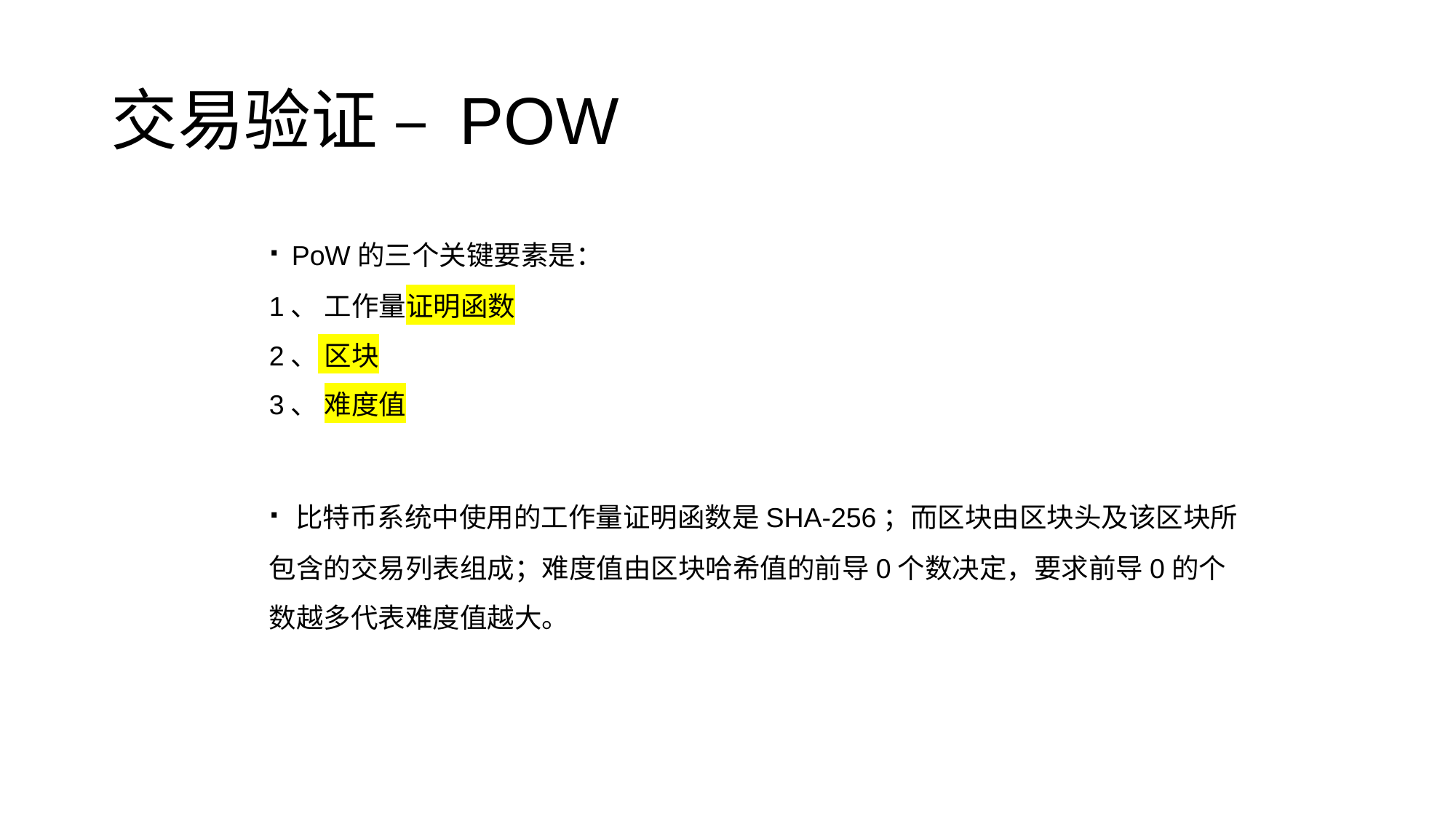

# 交易验证 – POW
· PoW的三个关键要素是：
1、 工作量证明函数
2、 区块
3、 难度值

· 比特币系统中使用的工作量证明函数是SHA-256；而区块由区块头及该区块所包含的交易列表组成；难度值由区块哈希值的前导0个数决定，要求前导0的个数越多代表难度值越大。